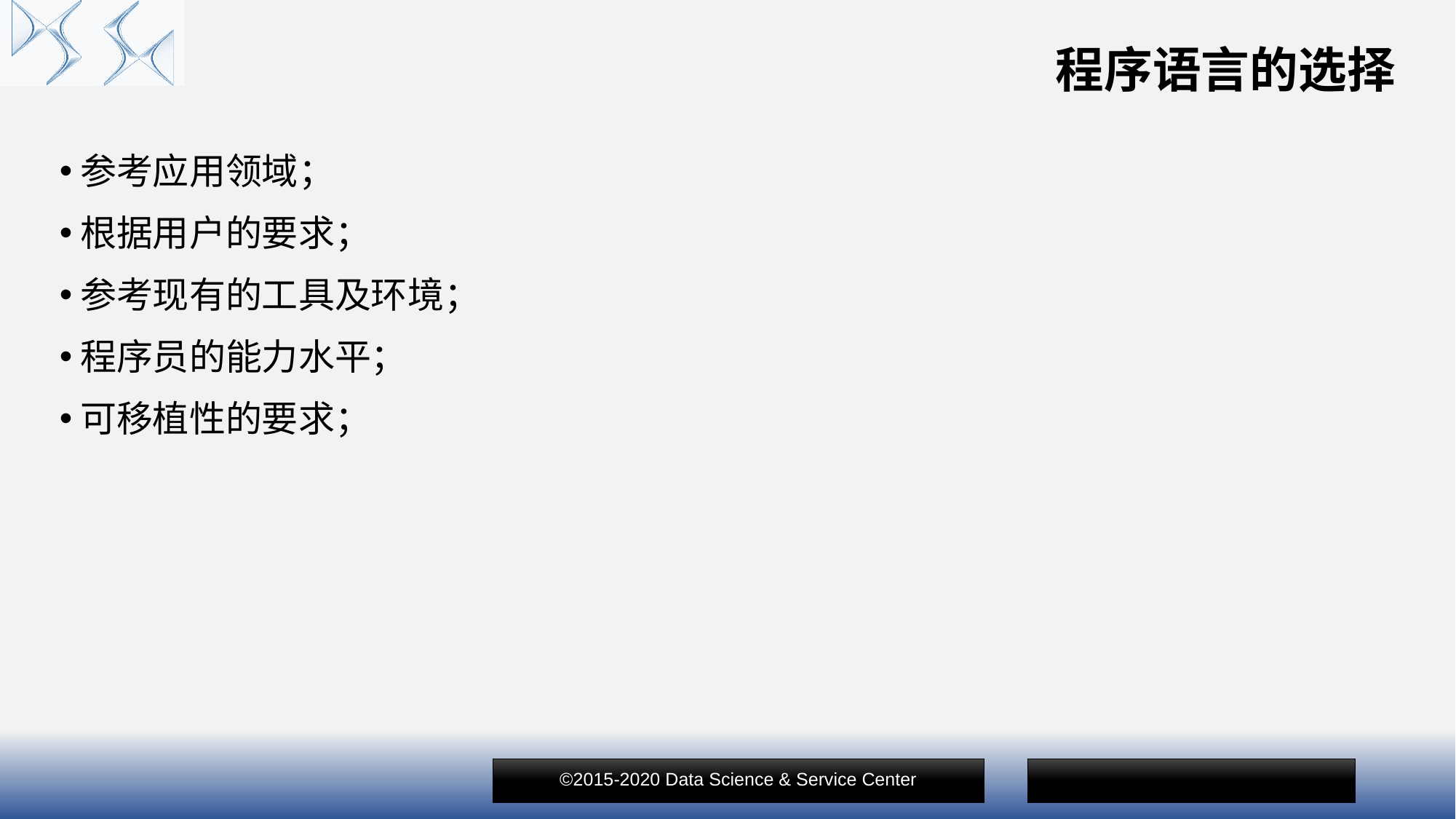

# 程序语言的选择
参考应用领域；
根据用户的要求；
参考现有的工具及环境；
程序员的能力水平；
可移植性的要求；

©2015-2020 Data Science & Service Center
4